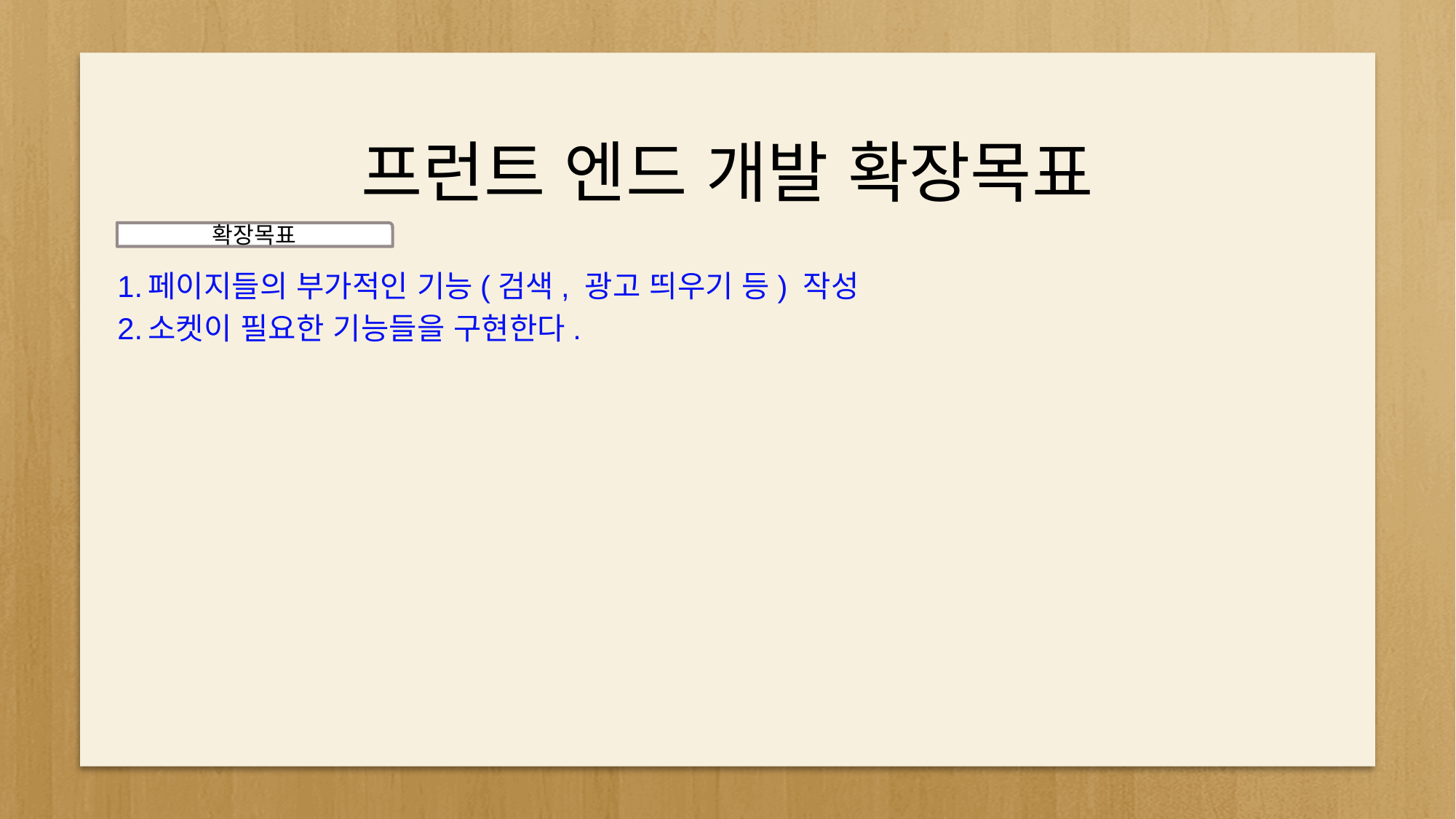

# 프런트 엔드 개발 확장목표
확장목표
페이지들의 부가적인 기능(검색, 광고 띄우기 등) 작성
소켓이 필요한 기능들을 구현한다.